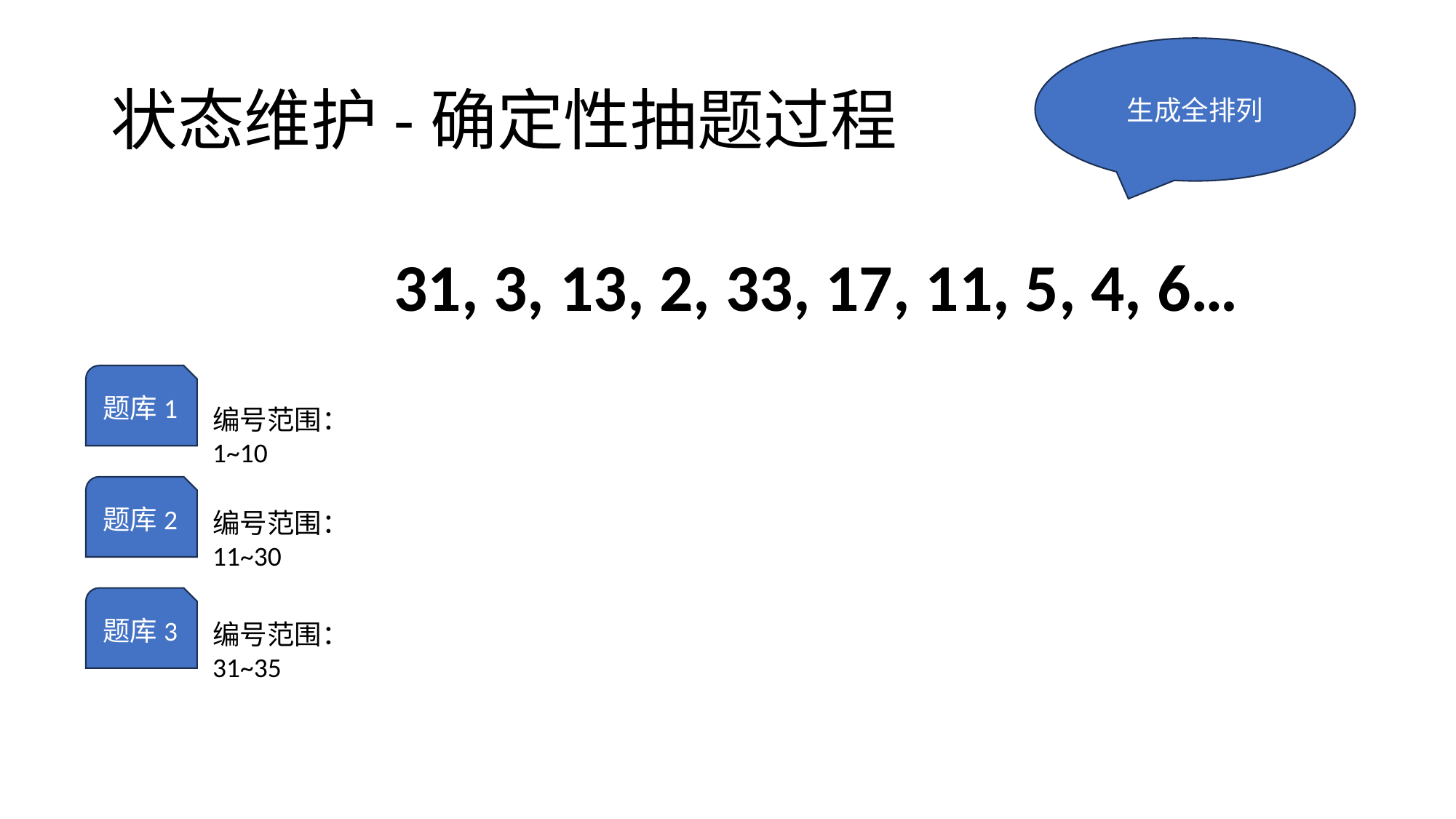

生成全排列
# 状态维护-确定性抽题过程
31, 3, 13, 2, 33, 17, 11, 5, 4, 6…
题库1
编号范围：1~10
题库2
编号范围：11~30
题库3
编号范围：31~35